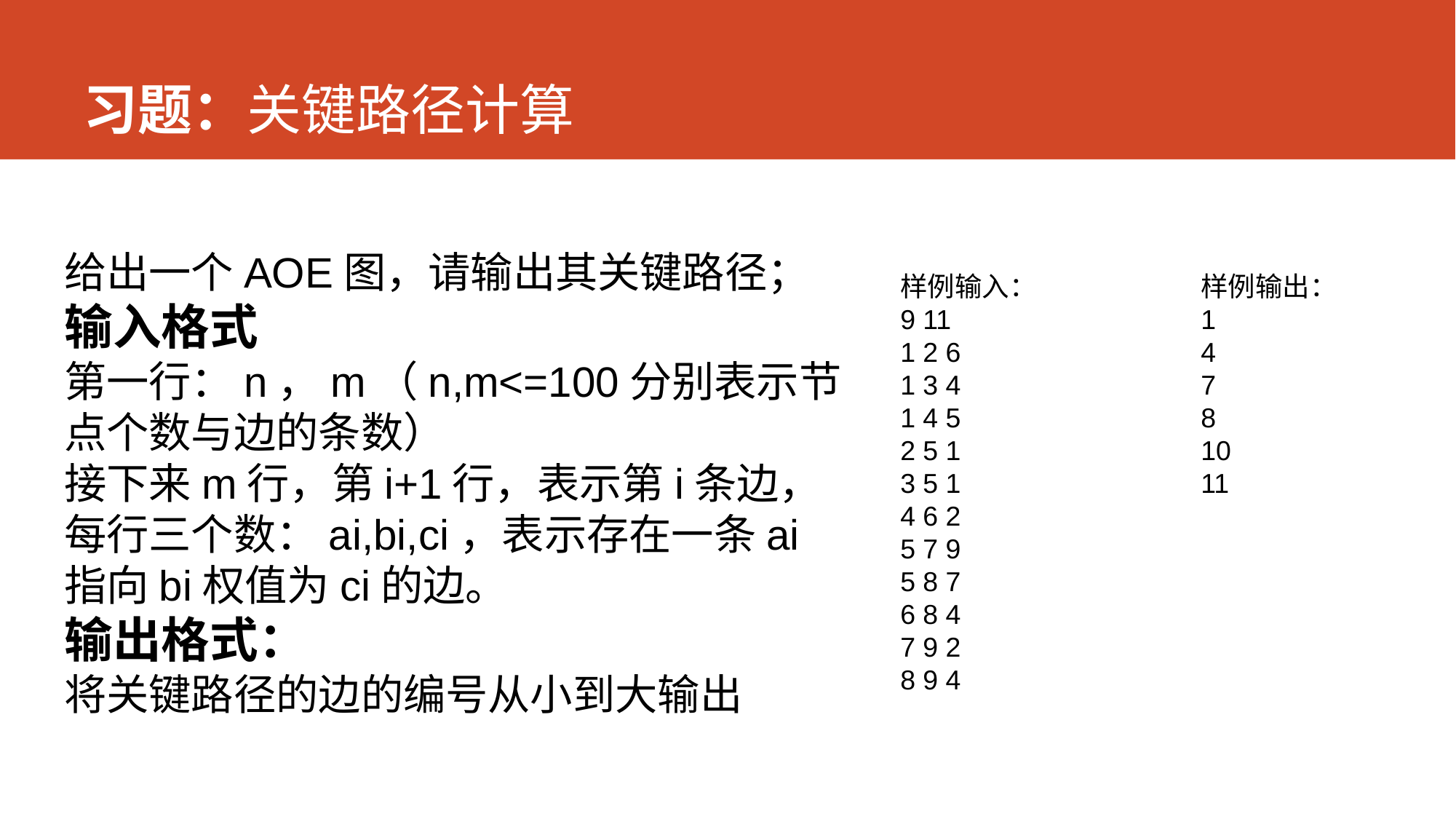

# 习题：关键路径计算
给出一个AOE图，请输出其关键路径；
输入格式
第一行：n，m（n,m<=100分别表示节点个数与边的条数）
接下来m行，第i+1行，表示第i条边，每行三个数：ai,bi,ci，表示存在一条ai指向bi权值为ci的边。
输出格式：
将关键路径的边的编号从小到大输出
样例输入：
9 11
1 2 6
1 3 4
1 4 5
2 5 1
3 5 1
4 6 2
5 7 9
5 8 7
6 8 4
7 9 2
8 9 4
样例输出：
1
4
7
8
10
11